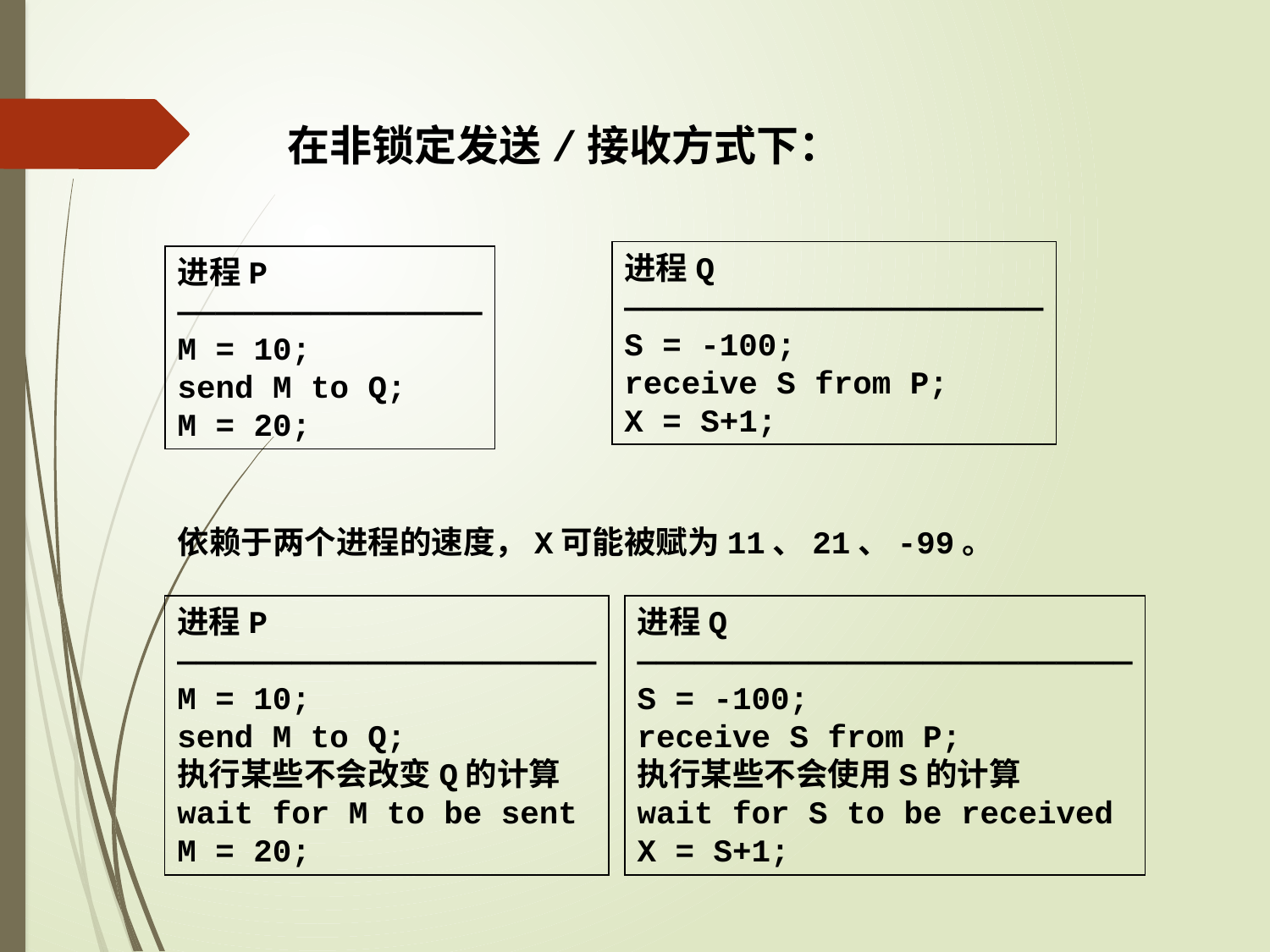

在非锁定发送/接收方式下：
进程Q
——————————————————————
S = -100;
receive S from P;
X = S+1;
进程P
————————————————
M = 10;
send M to Q;
M = 20;
依赖于两个进程的速度，X可能被赋为11、21、-99。
进程P
——————————————————————
M = 10;
send M to Q;
执行某些不会改变Q的计算
wait for M to be sent
M = 20;
进程Q
——————————————————————————
S = -100;
receive S from P;
执行某些不会使用S的计算
wait for S to be received
X = S+1;